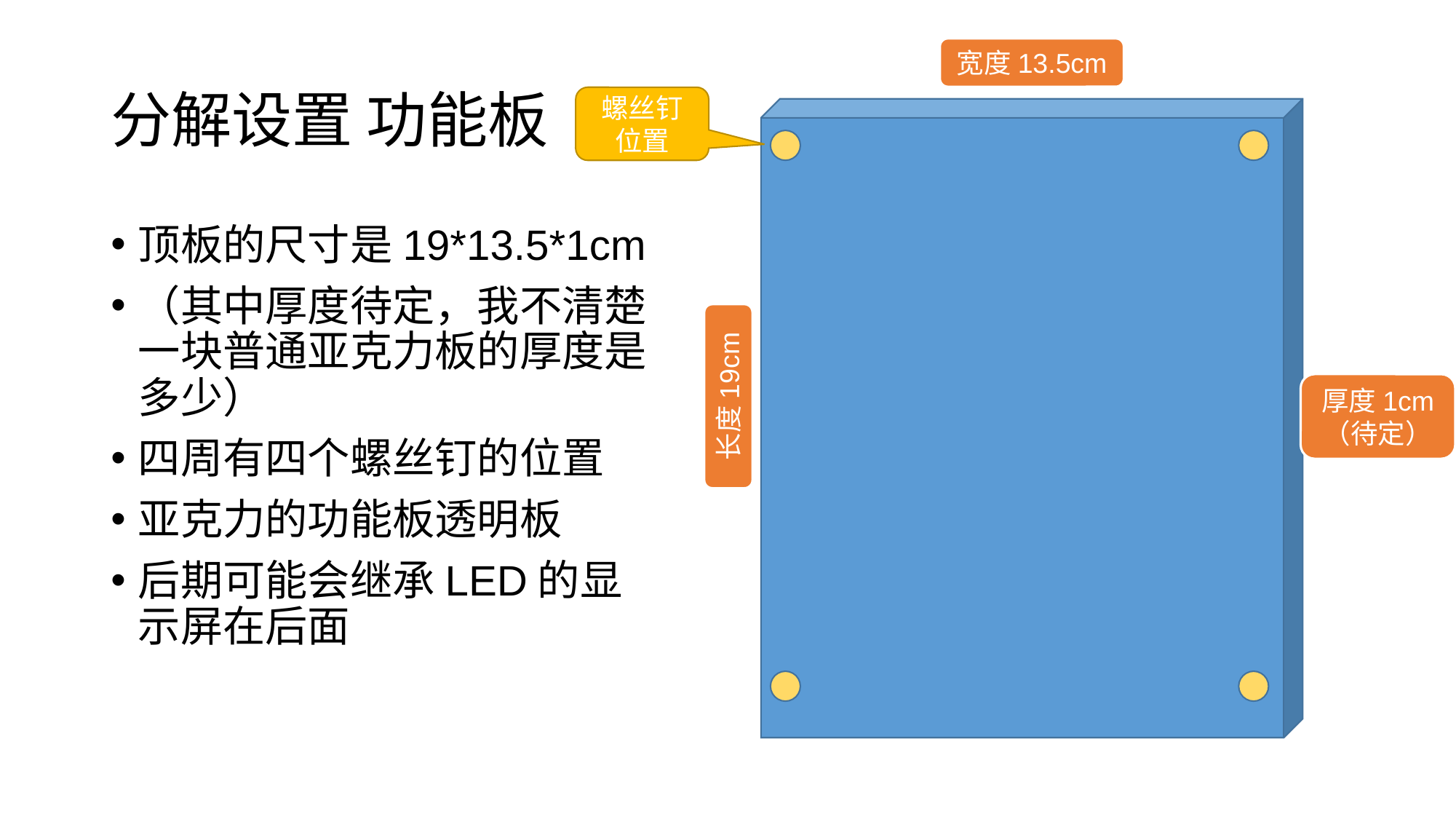

宽度13.5cm
螺丝钉位置

长度19cm
厚度1cm
（待定）

# 分解设置 功能板
顶板的尺寸是19*13.5*1cm
（其中厚度待定，我不清楚一块普通亚克力板的厚度是多少）
四周有四个螺丝钉的位置
亚克力的功能板透明板
后期可能会继承LED的显示屏在后面